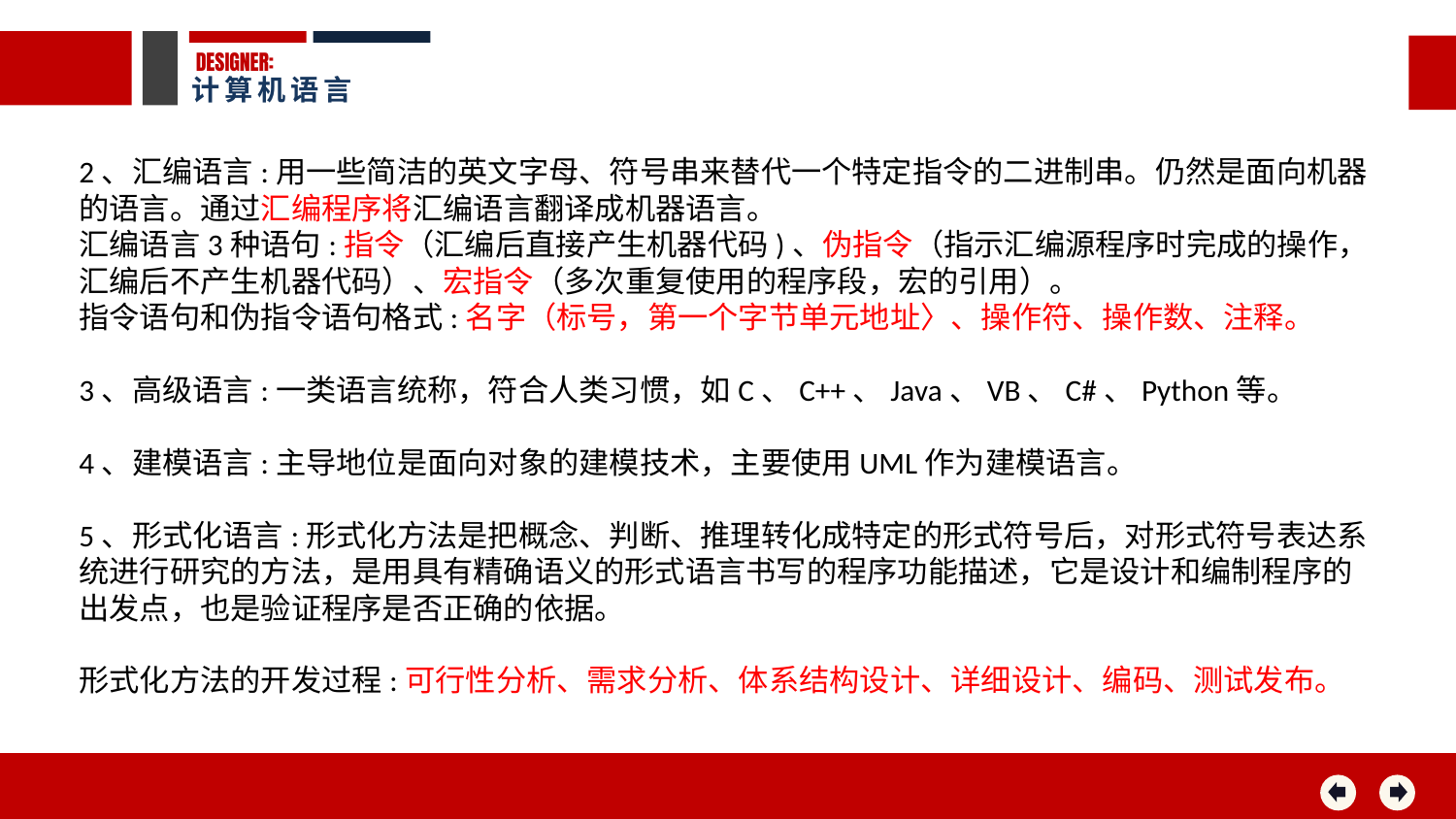

DESIGNER:
计算机语言
2、汇编语言:用一些简洁的英文字母、符号串来替代一个特定指令的二进制串。仍然是面向机器的语言。通过汇编程序将汇编语言翻译成机器语言。
汇编语言3种语句:指令（汇编后直接产生机器代码)、伪指令（指示汇编源程序时完成的操作，汇编后不产生机器代码）、宏指令（多次重复使用的程序段，宏的引用）。
指令语句和伪指令语句格式:名字（标号，第一个字节单元地址〉、操作符、操作数、注释。

3、高级语言:一类语言统称，符合人类习惯，如C、C++、Java、VB、C#、Python等。

4、建模语言:主导地位是面向对象的建模技术，主要使用UML作为建模语言。

5、形式化语言:形式化方法是把概念、判断、推理转化成特定的形式符号后，对形式符号表达系统进行研究的方法，是用具有精确语义的形式语言书写的程序功能描述，它是设计和编制程序的出发点，也是验证程序是否正确的依据。

形式化方法的开发过程:可行性分析、需求分析、体系结构设计、详细设计、编码、测试发布。